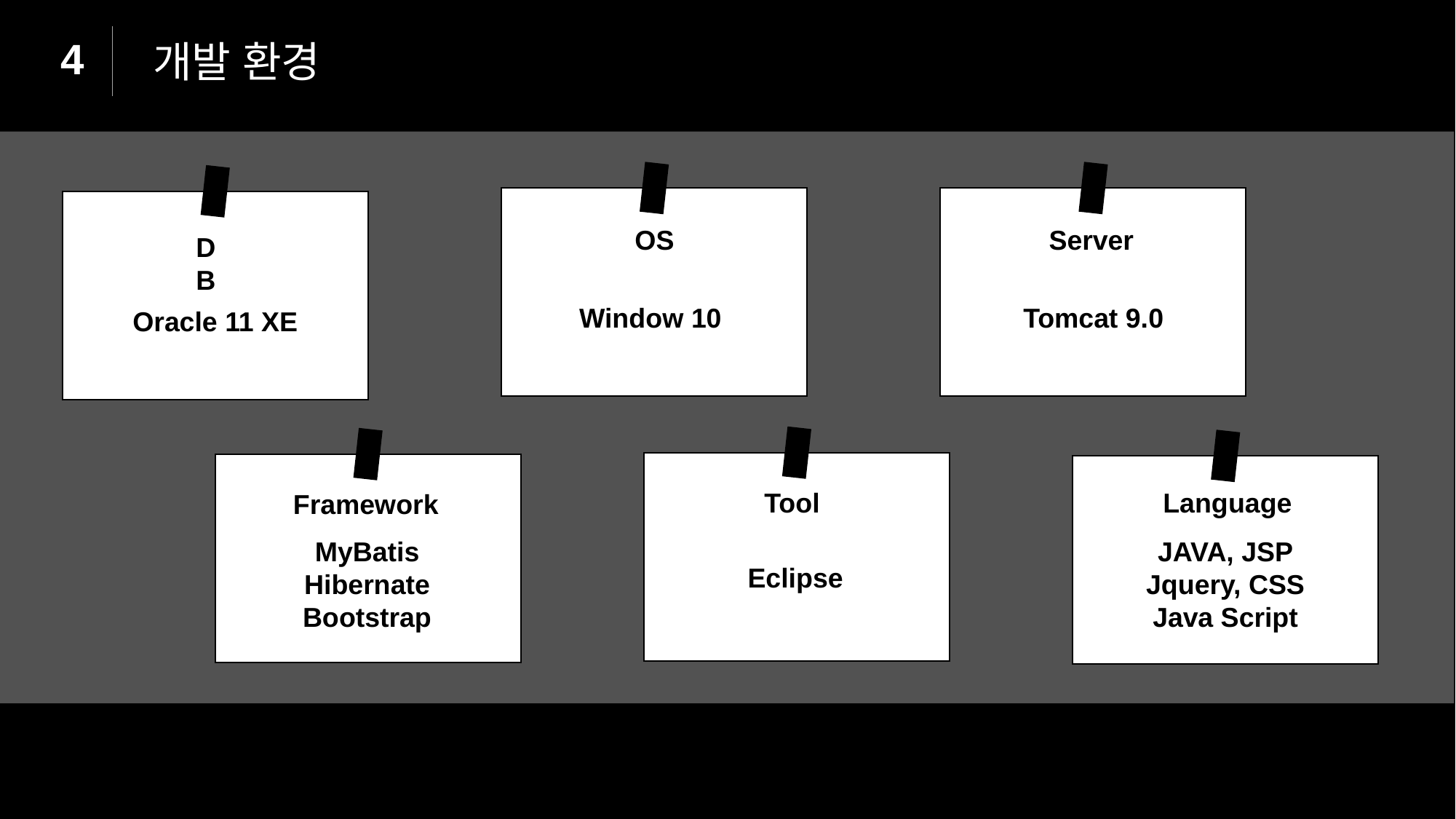

4
개발 환경

OS
Server
DB
Window 10
Tomcat 9.0
Oracle 11 XE

Tool
Language
Framework
Eclipse
MyBatis
Hibernate
Bootstrap
JAVA, JSP
Jquery, CSS
Java Script